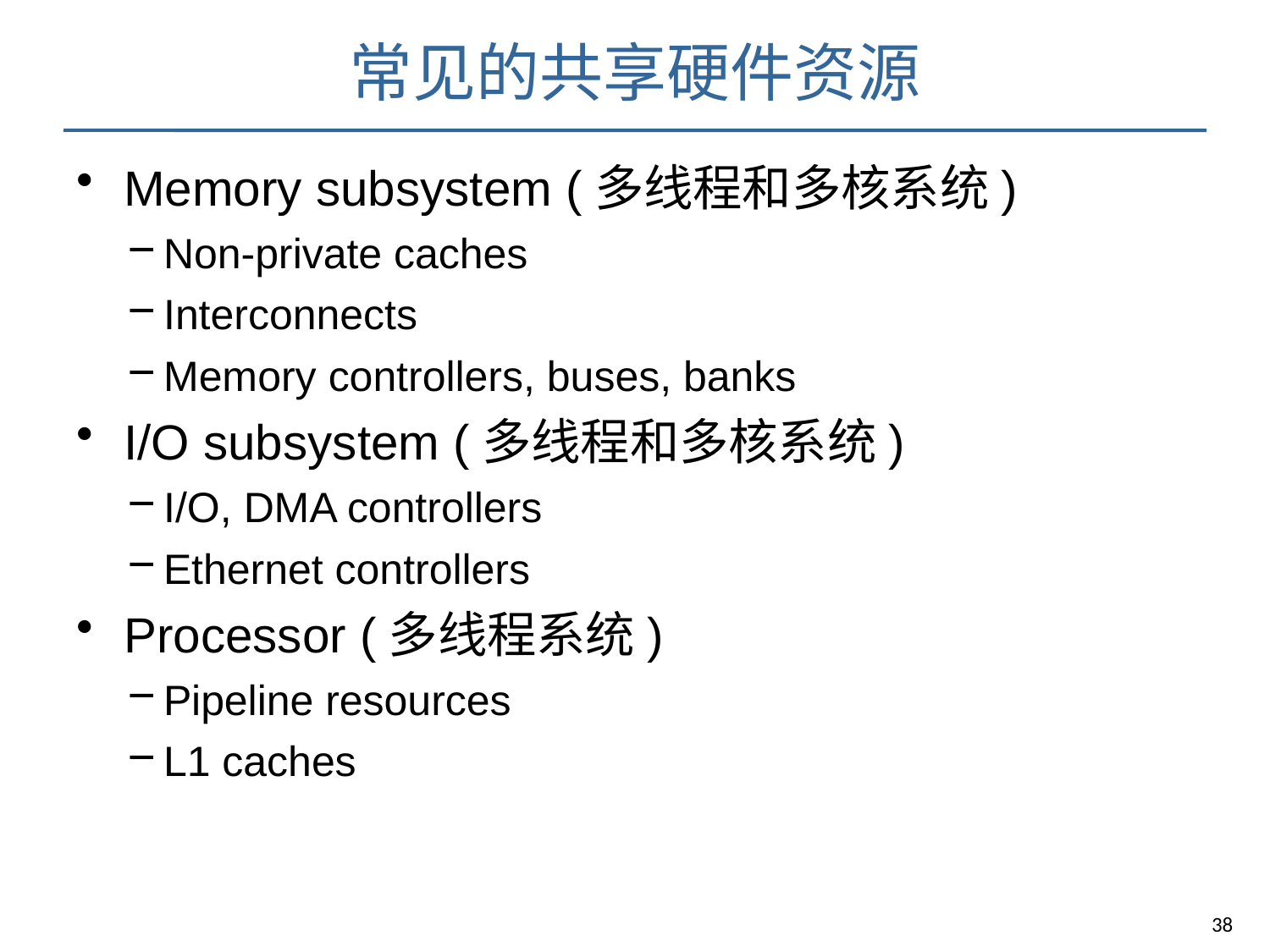

# 常见的共享硬件资源
Memory subsystem (多线程和多核系统)
Non-private caches
Interconnects
Memory controllers, buses, banks
I/O subsystem (多线程和多核系统)
I/O, DMA controllers
Ethernet controllers
Processor (多线程系统)
Pipeline resources
L1 caches

38